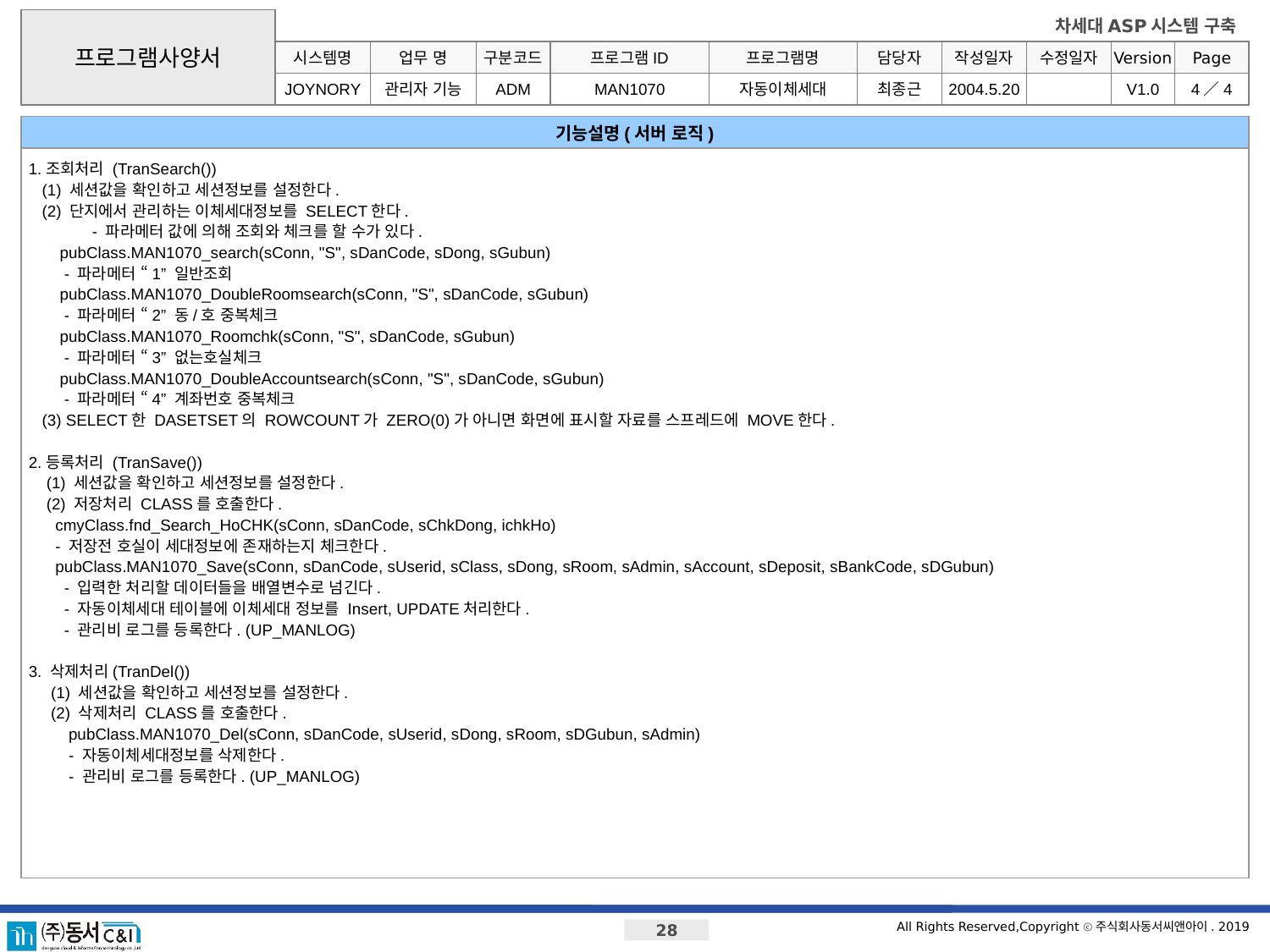

프로그램사양서
시스템명
업무 명
구분코드
프로그램ID
프로그램명
JOYNORY
관리자 기능
ADM
MAN1070
자동이체세대
최종근
2004.5.20

V1.0
4／4
기능설명(서버 로직)
1.조회처리 (TranSearch())
   (1) 세션값을 확인하고 세션정보를 설정한다.
   (2) 단지에서 관리하는 이체세대정보를 SELECT한다.
	- 파라메터 값에 의해 조회와 체크를 할 수가 있다.
       pubClass.MAN1070_search(sConn, "S", sDanCode, sDong, sGubun)
        - 파라메터 “1” 일반조회
       pubClass.MAN1070_DoubleRoomsearch(sConn, "S", sDanCode, sGubun)
        - 파라메터 “2” 동/호 중복체크
       pubClass.MAN1070_Roomchk(sConn, "S", sDanCode, sGubun)
        - 파라메터 “3” 없는호실체크
       pubClass.MAN1070_DoubleAccountsearch(sConn, "S", sDanCode, sGubun)
        - 파라메터 “4” 계좌번호 중복체크
   (3) SELECT한 DASETSET의 ROWCOUNT가 ZERO(0)가 아니면 화면에 표시할 자료를 스프레드에 MOVE한다.

2.등록처리 (TranSave())
    (1) 세션값을 확인하고 세션정보를 설정한다.
    (2) 저장처리 CLASS를 호출한다.
      cmyClass.fnd_Search_HoCHK(sConn, sDanCode, sChkDong, ichkHo)
      - 저장전 호실이 세대정보에 존재하는지 체크한다.
      pubClass.MAN1070_Save(sConn, sDanCode, sUserid, sClass, sDong, sRoom, sAdmin, sAccount, sDeposit, sBankCode, sDGubun)
        - 입력한 처리할 데이터들을 배열변수로 넘긴다.
        - 자동이체세대 테이블에 이체세대 정보를 Insert, UPDATE처리한다.
        - 관리비 로그를 등록한다. (UP_MANLOG)

3. 삭제처리(TranDel())
     (1) 세션값을 확인하고 세션정보를 설정한다.
     (2) 삭제처리 CLASS를 호출한다.
         pubClass.MAN1070_Del(sConn, sDanCode, sUserid, sDong, sRoom, sDGubun, sAdmin)
         - 자동이체세대정보를 삭제한다.
         - 관리비 로그를 등록한다. (UP_MANLOG)